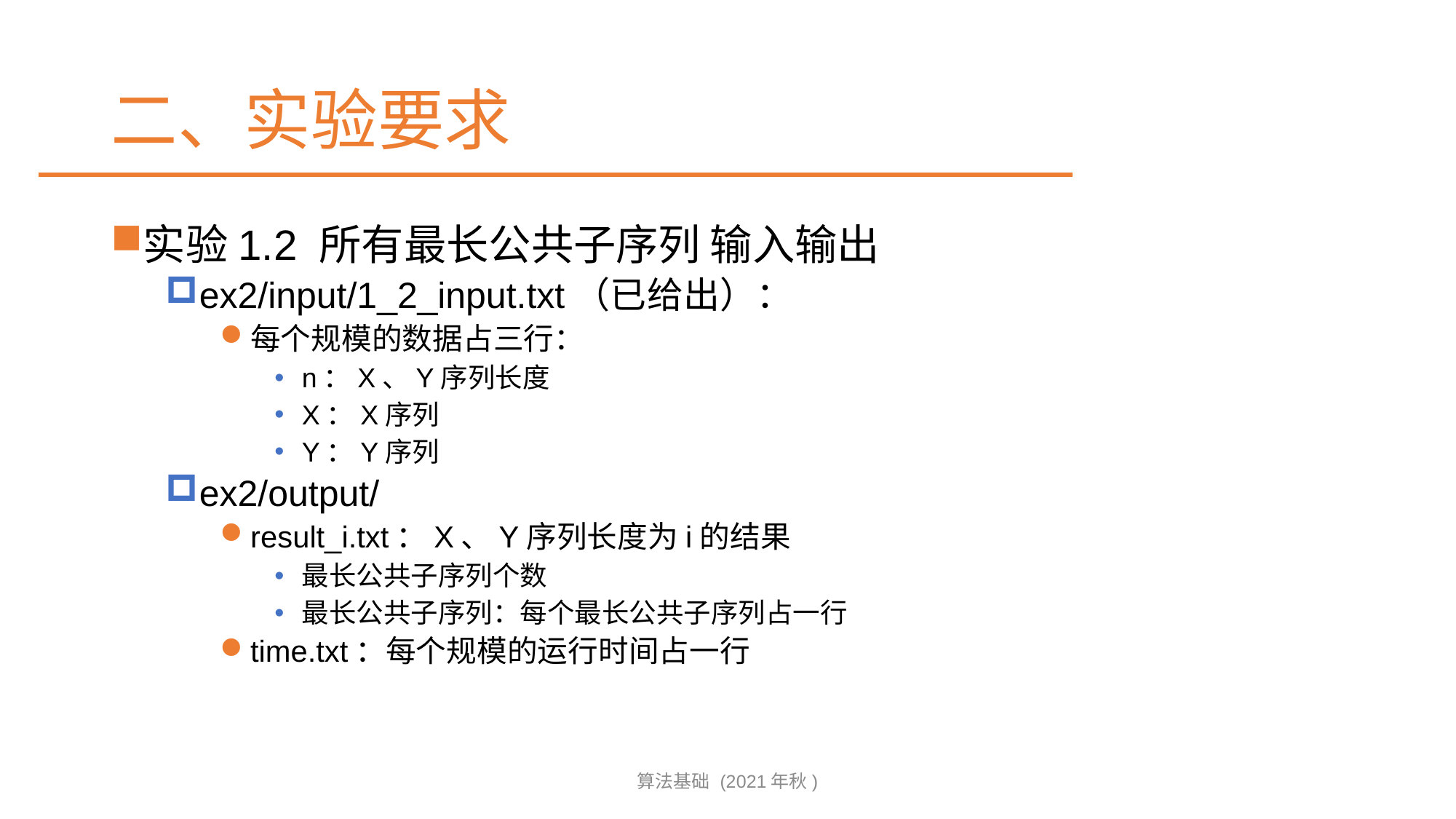

# 二、实验要求
实验1.2 所有最长公共子序列 输入输出
ex2/input/1_2_input.txt（已给出）：
每个规模的数据占三行：
n：X、Y序列长度
X：X序列
Y：Y序列
ex2/output/
result_i.txt：X、Y序列长度为i的结果
最长公共子序列个数
最长公共子序列：每个最长公共子序列占一行
time.txt：每个规模的运行时间占一行

算法基础 (2021年秋)
7